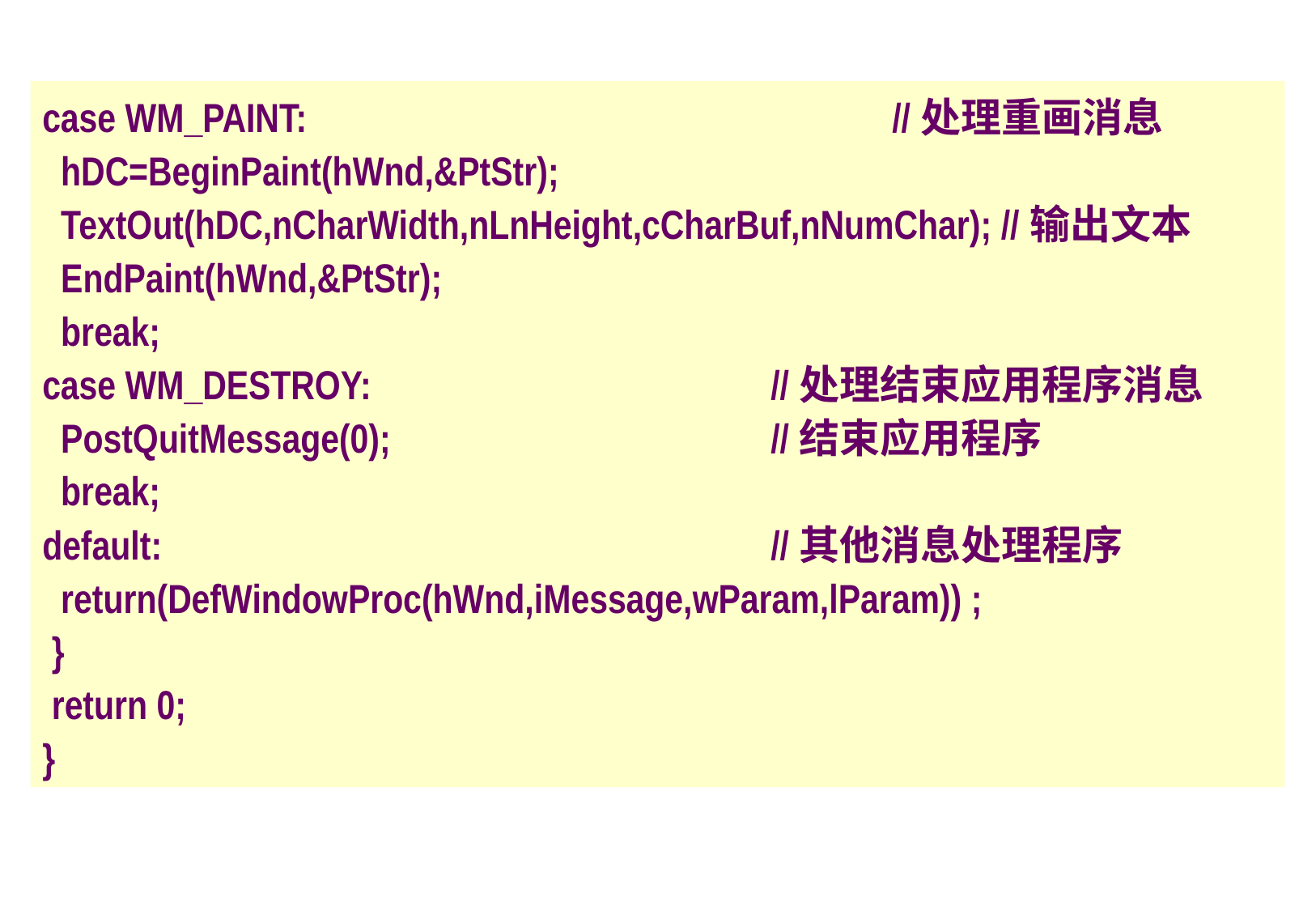

case WM_PAINT: 					//处理重画消息
  hDC=BeginPaint(hWnd,&PtStr);
  TextOut(hDC,nCharWidth,nLnHeight,cCharBuf,nNumChar); //输出文本
  EndPaint(hWnd,&PtStr);
  break;
case WM_DESTROY: 				//处理结束应用程序消息
  PostQuitMessage(0);				//结束应用程序
  break;
default:						//其他消息处理程序
  return(DefWindowProc(hWnd,iMessage,wParam,lParam)) ;
 }
 return 0;
}